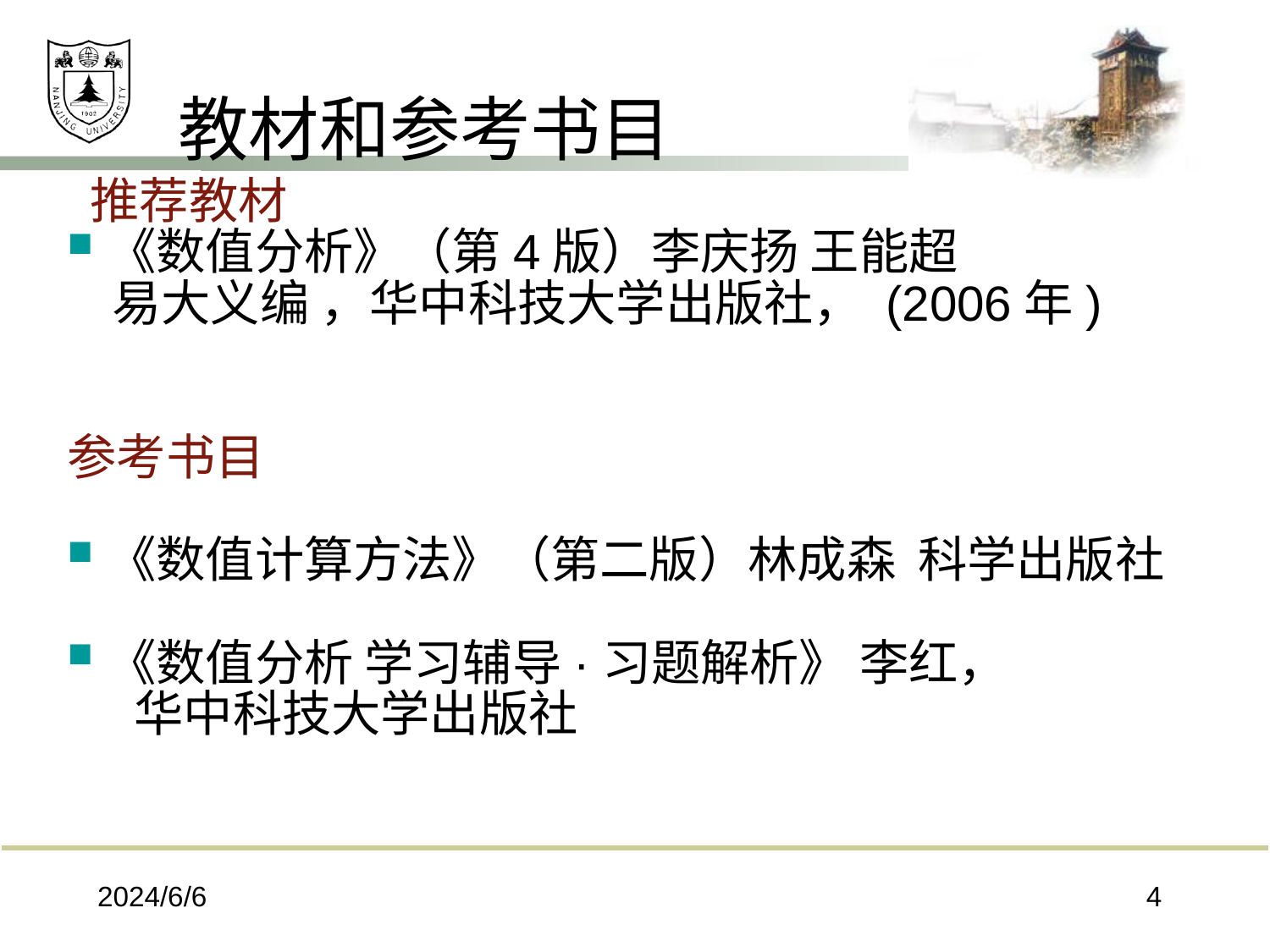

教材和参考书目
 推荐教材
《数值分析》（第4版）李庆扬 王能超
   易大义编 ，华中科技大学出版社， (2006年)

参考书目

《数值计算方法》（第二版）林成森  科学出版社

《数值分析 学习辅导·习题解析》 李红，
     华中科技大学出版社
2024/6/6
4